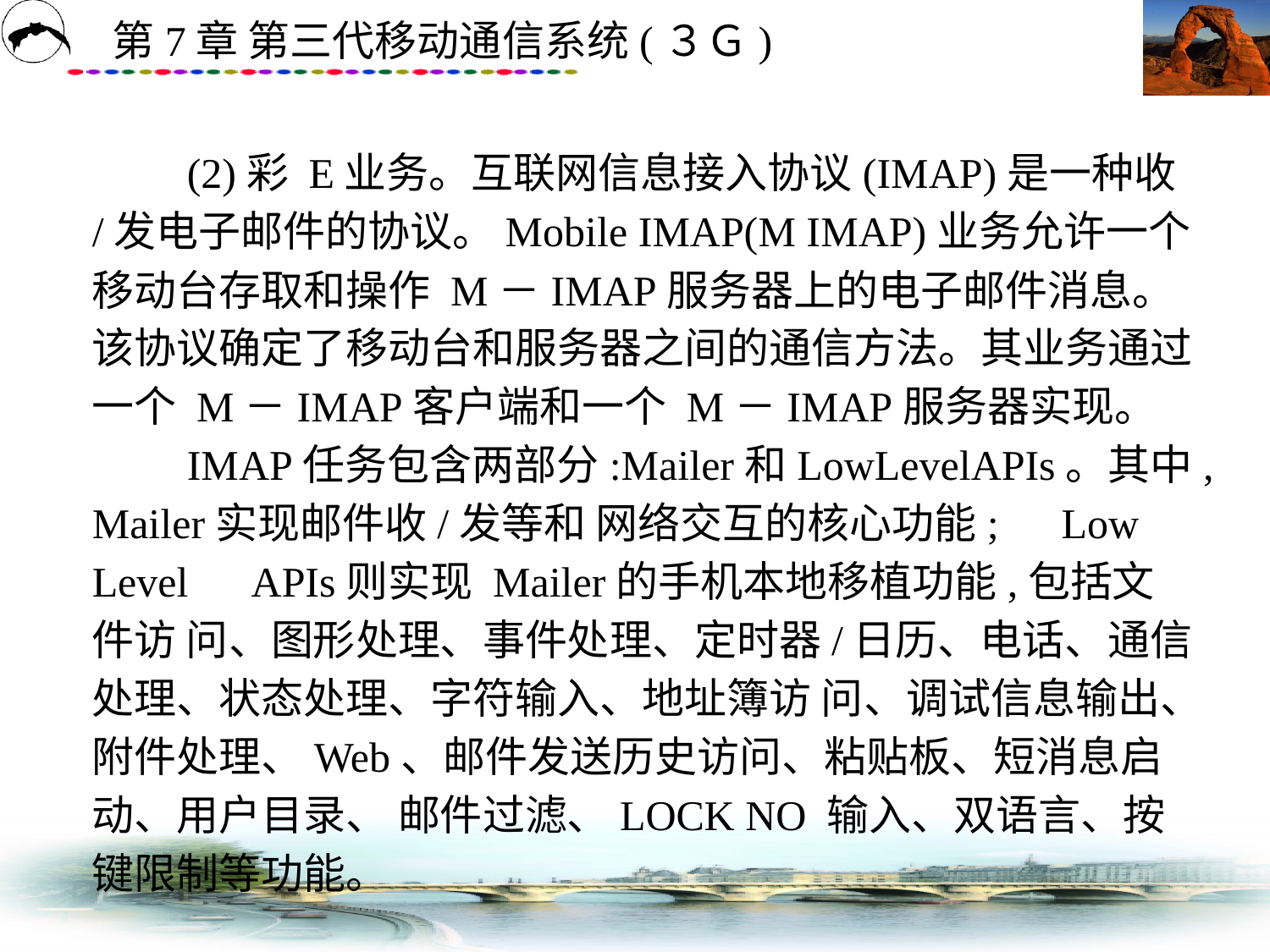

# (2)彩 E业务。互联网信息接入协议(IMAP)是一种收/发电子邮件的协议。Mobile IMAP(M IMAP)业务允许一个移动台存取和操作 M－IMAP服务器上的电子邮件消息。该协议确定了移动台和服务器之间的通信方法。其业务通过一个 M－IMAP客户端和一个 M－IMAP服务器实现。 　　IMAP任务包含两部分:Mailer和LowLevelAPIs。其中,Mailer实现邮件收/发等和 网络交互的核心功能;　Low　Level　APIs则实现 Mailer的手机本地移植功能,包括文件访 问、图形处理、事件处理、定时器/日历、电话、通信处理、状态处理、字符输入、地址簿访 问、调试信息输出、附件处理、Web、邮件发送历史访问、粘贴板、短消息启动、用户目录、 邮件过滤、LOCK NO 输入、双语言、按键限制等功能。